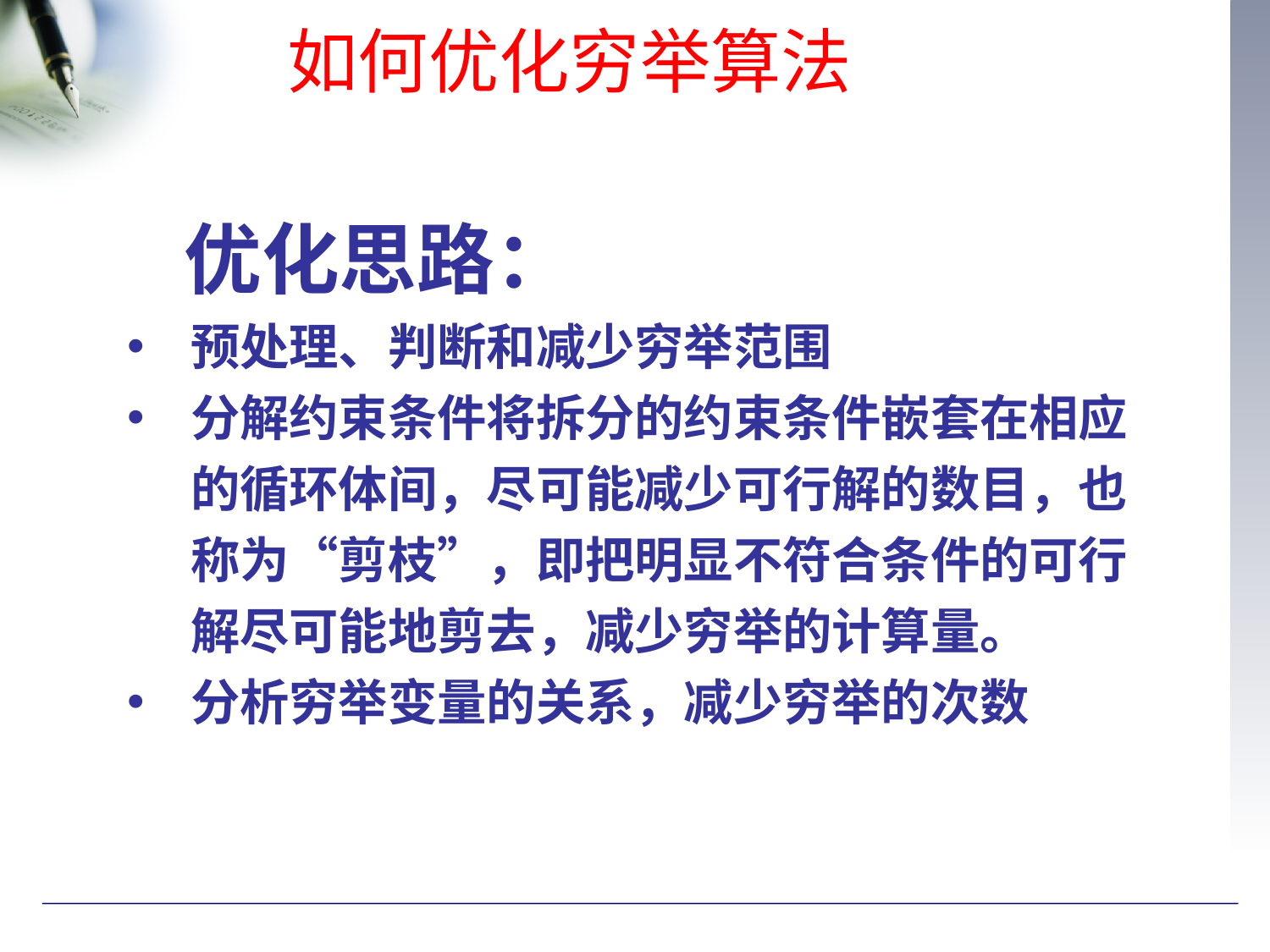

# 如何优化穷举算法
    优化思路：
预处理、判断和减少穷举范围
分解约束条件将拆分的约束条件嵌套在相应的循环体间，尽可能减少可行解的数目，也称为“剪枝”，即把明显不符合条件的可行解尽可能地剪去，减少穷举的计算量。
分析穷举变量的关系，减少穷举的次数